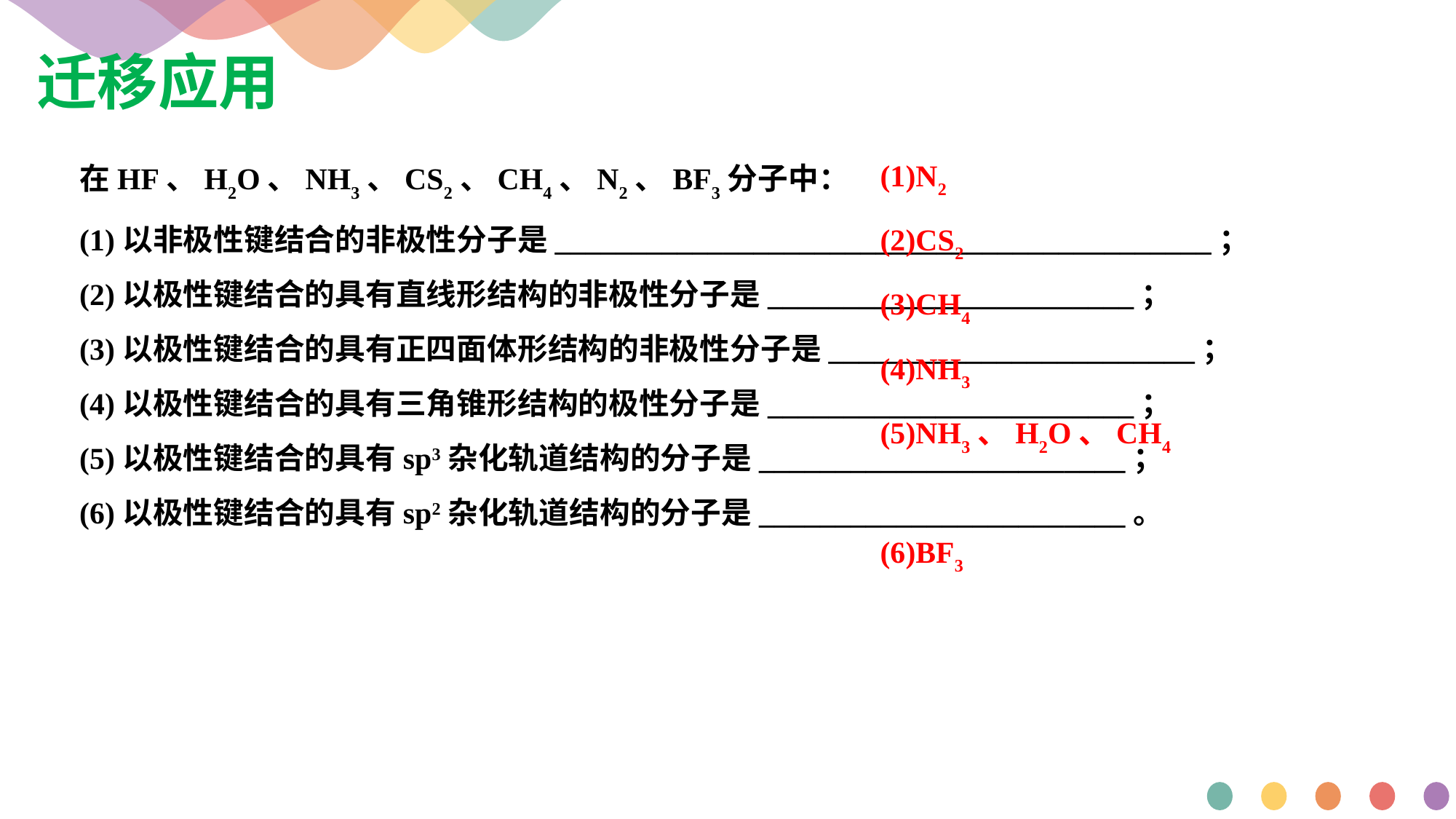

迁移应用
在HF、H2O、NH3、CS2、CH4、N2、BF3分子中：
(1)以非极性键结合的非极性分子是___________________________________________；
(2)以极性键结合的具有直线形结构的非极性分子是________________________；
(3)以极性键结合的具有正四面体形结构的非极性分子是________________________；
(4)以极性键结合的具有三角锥形结构的极性分子是________________________；
(5)以极性键结合的具有sp3杂化轨道结构的分子是________________________；
(6)以极性键结合的具有sp2杂化轨道结构的分子是________________________。
(1)N2
(2)CS2
(3)CH4
(4)NH3
(5)NH3、H2O、CH4
(6)BF3